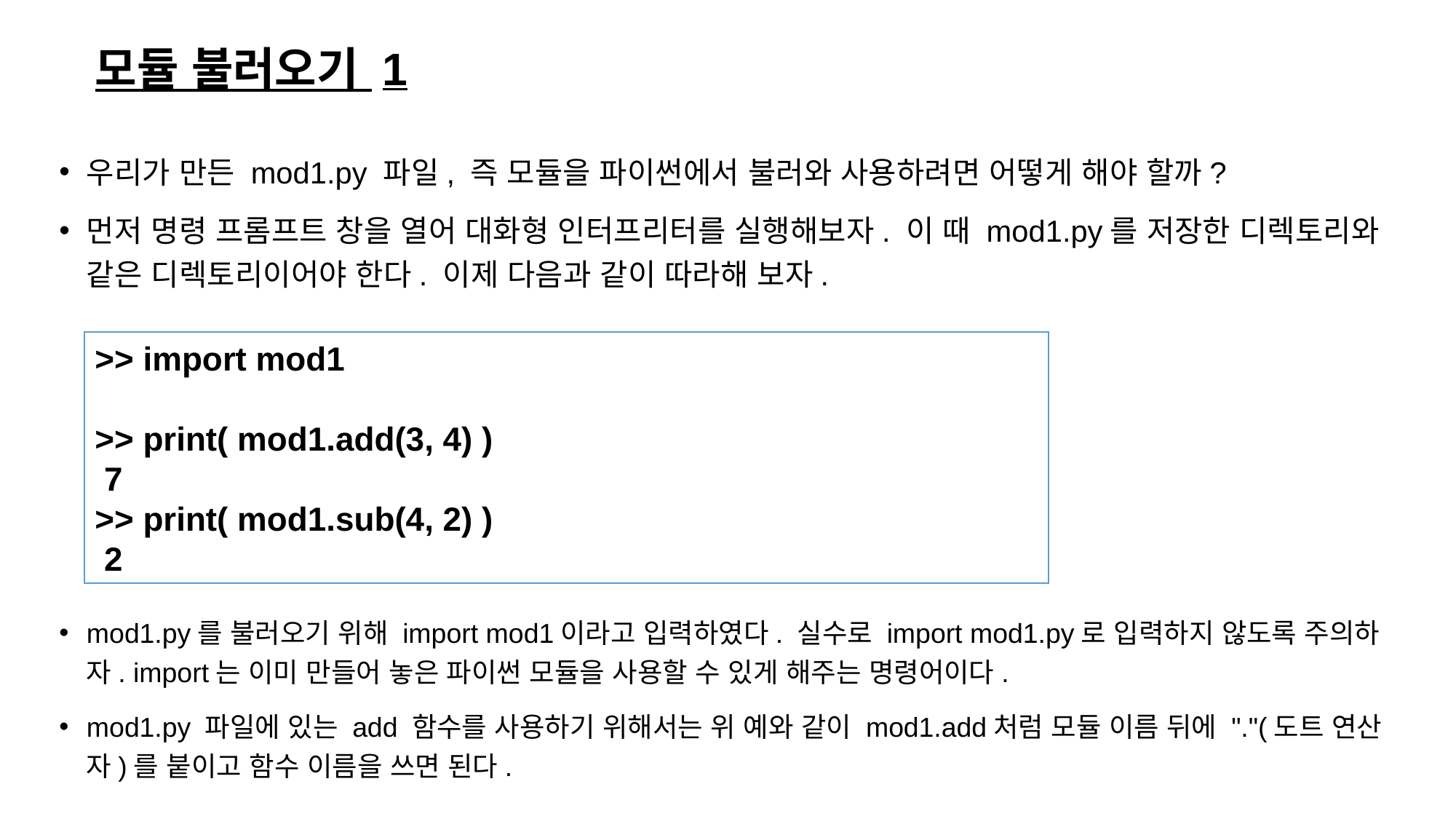

# 모듈 불러오기 1
우리가 만든 mod1.py 파일, 즉 모듈을 파이썬에서 불러와 사용하려면 어떻게 해야 할까?
먼저 명령 프롬프트 창을 열어 대화형 인터프리터를 실행해보자. 이 때 mod1.py를 저장한 디렉토리와 같은 디렉토리이어야 한다. 이제 다음과 같이 따라해 보자.

mod1.py를 불러오기 위해 import mod1이라고 입력하였다. 실수로 import mod1.py로 입력하지 않도록 주의하자. import는 이미 만들어 놓은 파이썬 모듈을 사용할 수 있게 해주는 명령어이다.
mod1.py 파일에 있는 add 함수를 사용하기 위해서는 위 예와 같이 mod1.add처럼 모듈 이름 뒤에 "."(도트 연산자)를 붙이고 함수 이름을 쓰면 된다.

>> import mod1

>> print( mod1.add(3, 4) )
 7
>> print( mod1.sub(4, 2) )
 2